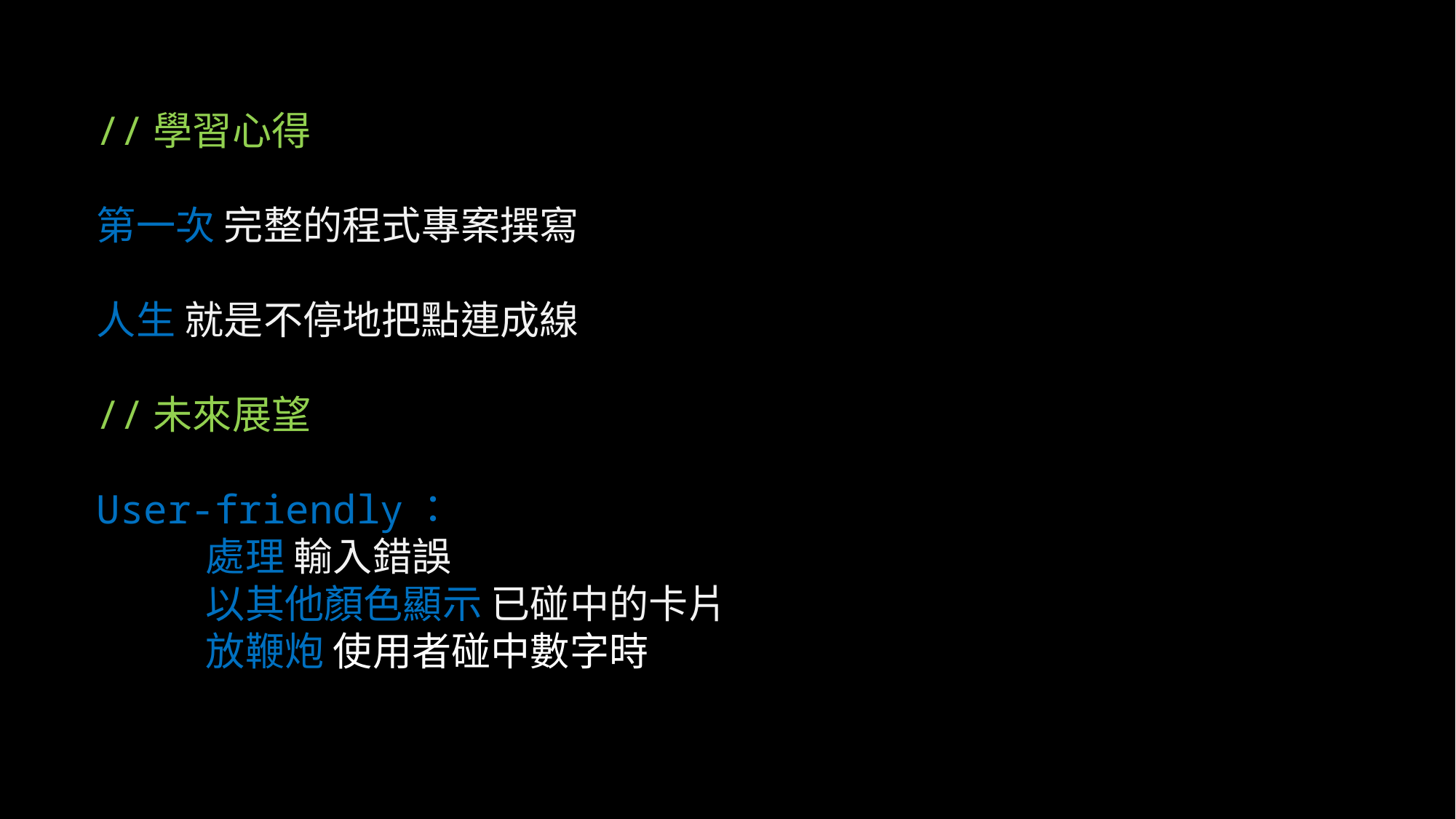

//學習心得

第一次 完整的程式專案撰寫

人生 就是不停地把點連成線

//未來展望

User-friendly：
	處理 輸入錯誤
	以其他顏色顯示 已碰中的卡片
	放鞭炮 使用者碰中數字時